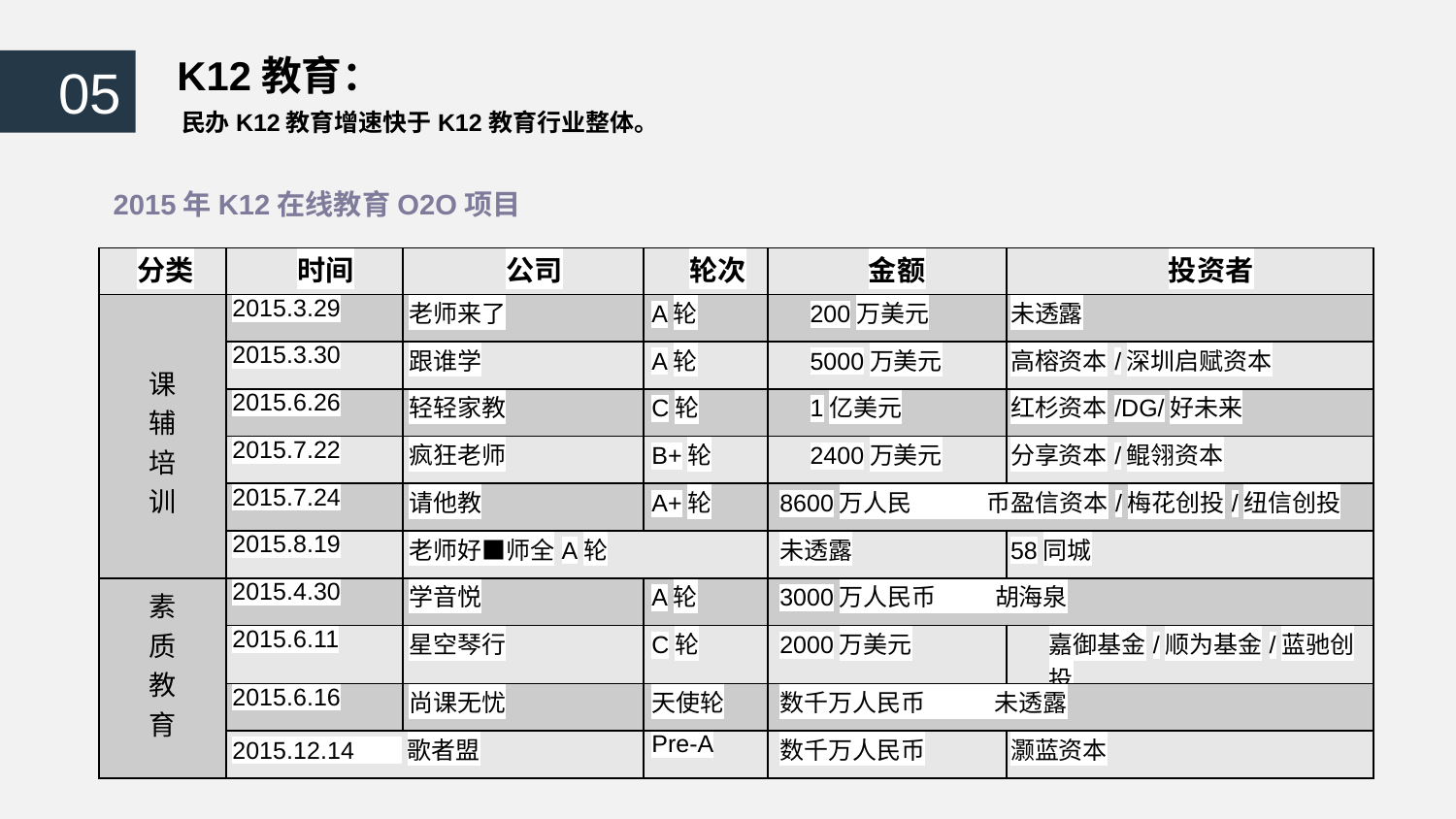

K12教育：
民办K12教育增速快于K12教育行业整体。
05
2015年K12在线教育O2O项目
| 分类 | 时间 | 公司 | 轮次 | 金额 | 投资者 |
| --- | --- | --- | --- | --- | --- |
| 课 辅 培 训 | 2015.3.29 | 老师来了 | A轮 | 200万美元 | 未透露 |
|  | 2015.3.30 | 跟谁学 | A轮 | 5000万美元 | 高榕资本/深圳启赋资本 |
|  | 2015.6.26 | 轻轻家教 | C轮 | 1亿美元 | 红杉资本/DG/好未来 |
|  | 2015.7.22 | 疯狂老师 | B+轮 | 2400万美元 | 分享资本/鲲翎资本 |
|  | 2015.7.24 | 请他教 | A+轮 | 8600万人民 币盈信资本/梅花创投/纽信创投 |  |
|  | 2015.8.19 | 老师好■师全A轮 |  | 未透露 | 58同城 |
| 素 质 教 育 | 2015.4.30 | 学音悦 | A轮 | 3000万人民币 胡海泉 |  |
|  | 2015.6.11 | 星空琴行 | C轮 | 2000万美元 | 嘉御基金/顺为基金/蓝驰创投 |
|  | 2015.6.16 | 尚课无忧 | 天使轮 | 数千万人民币 未透露 |  |
|  | 2015.12.14 歌者盟 |  | Pre-A | 数千万人民币 | 灏蓝资本 |